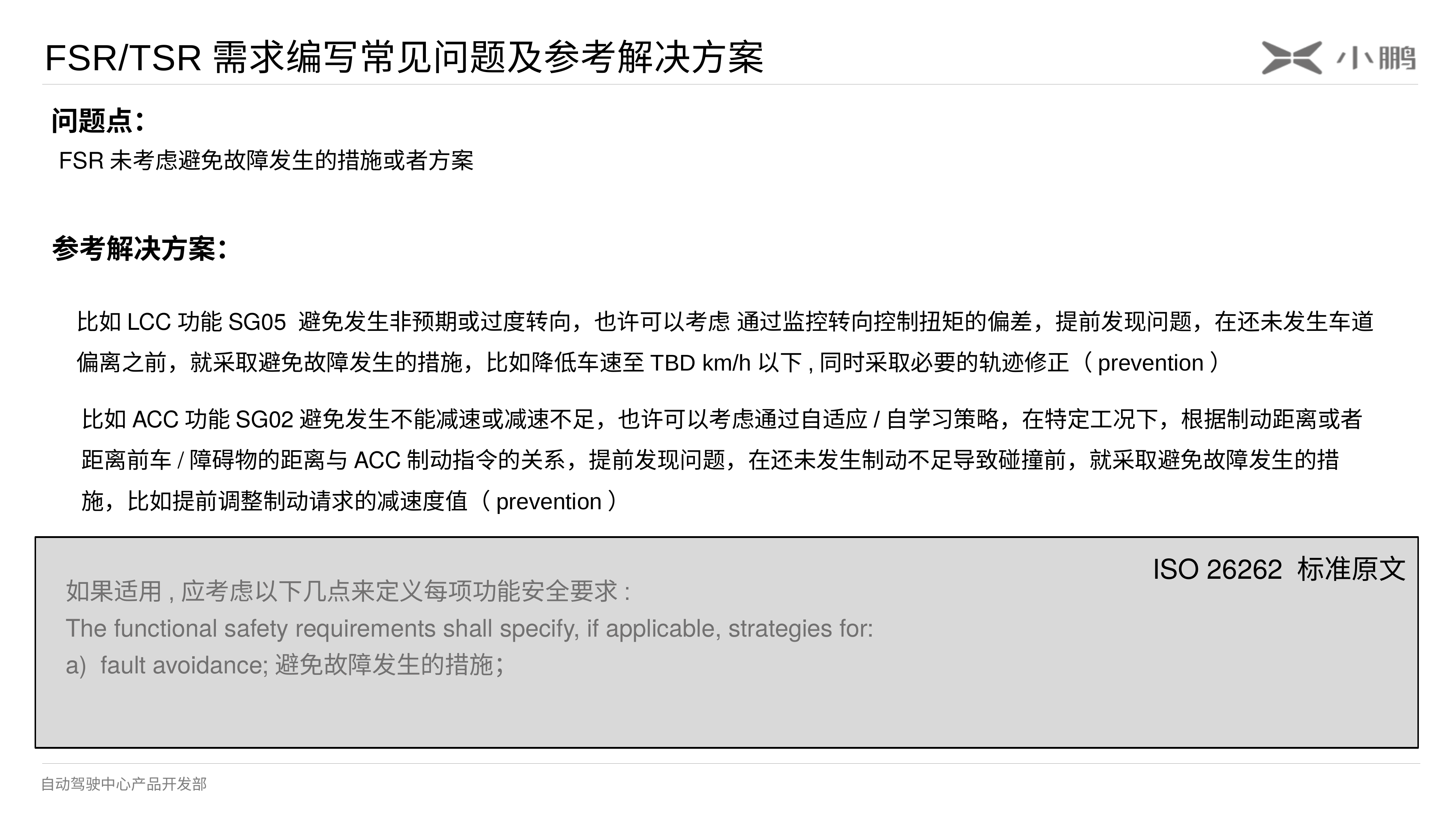

FSR/TSR需求编写常见问题及参考解决方案

问题点：
FSR未考虑避免故障发生的措施或者方案
参考解决方案：
比如LCC功能SG05 避免发生非预期或过度转向，也许可以考虑 通过监控转向控制扭矩的偏差，提前发现问题，在还未发生车道偏离之前，就采取避免故障发生的措施，比如降低车速至TBD km/h以下,同时采取必要的轨迹修正（prevention）
比如ACC功能SG02避免发生不能减速或减速不足，也许可以考虑通过自适应/自学习策略，在特定工况下，根据制动距离或者距离前车/障碍物的距离与ACC制动指令的关系，提前发现问题，在还未发生制动不足导致碰撞前，就采取避免故障发生的措施，比如提前调整制动请求的减速度值（prevention）

ISO 26262 标准原文
如果适用,应考虑以下几点来定义每项功能安全要求:
The functional safety requirements shall specify, if applicable, strategies for:
a)  fault avoidance;避免故障发生的措施；